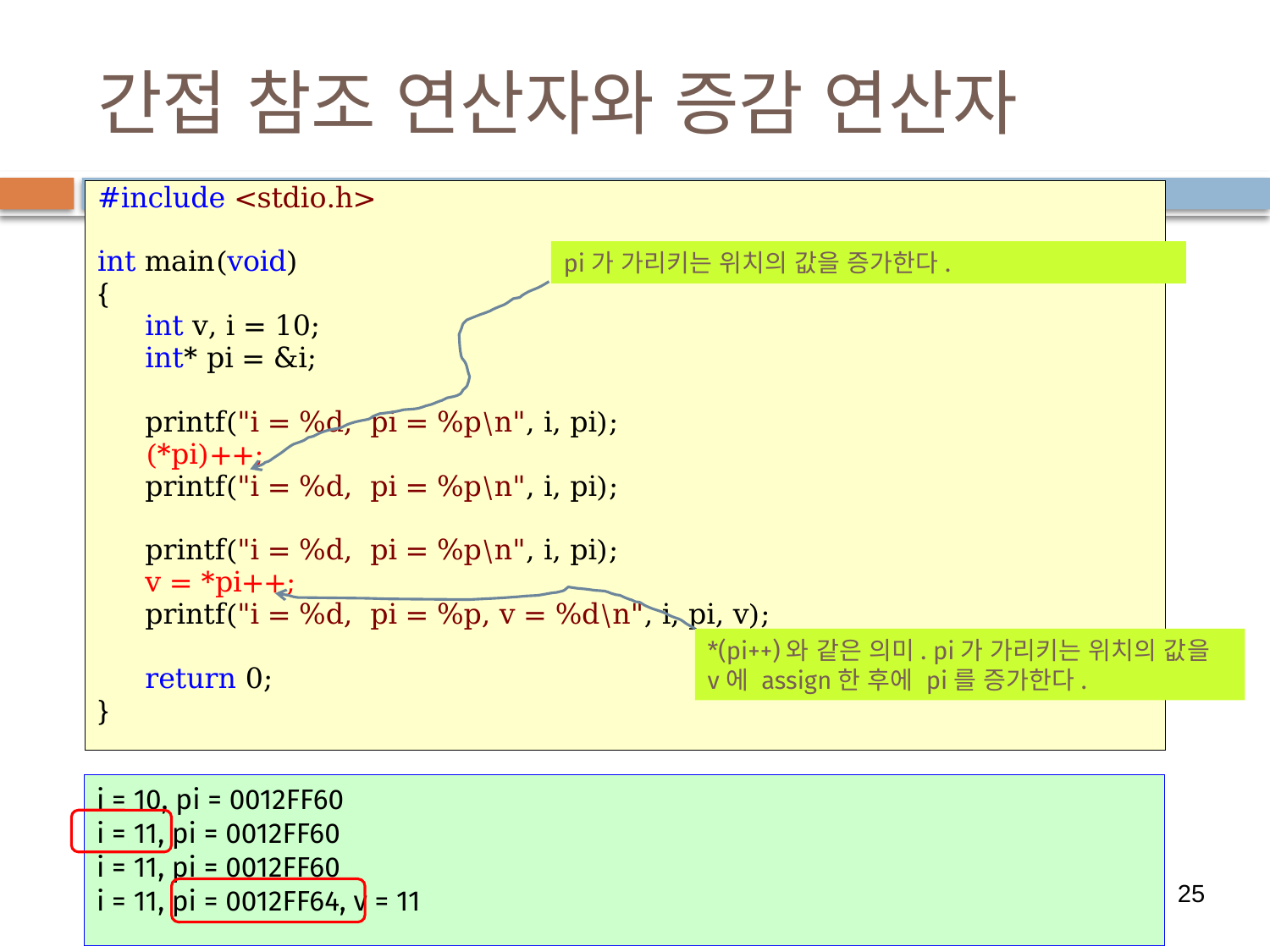

# 간접 참조 연산자와 증감 연산자
#include <stdio.h>

int main(void)
{
	int v, i = 10;
	int* pi = &i;

	printf("i = %d,  pi = %p\n", i, pi);
	(*pi)++;
	printf("i = %d,  pi = %p\n", i, pi);

	printf("i = %d,  pi = %p\n", i, pi);
	v = *pi++;
	printf("i = %d,  pi = %p, v = %d\n", i, pi, v);

	return 0;
}
pi가 가리키는 위치의 값을 증가한다.

*(pi++)와 같은 의미. pi가 가리키는 위치의 값을 v에 assign한 후에 pi를 증가한다.
i = 10, pi = 0012FF60
i = 11, pi = 0012FF60
i = 11, pi = 0012FF60
i = 11, pi = 0012FF64, v = 11

25